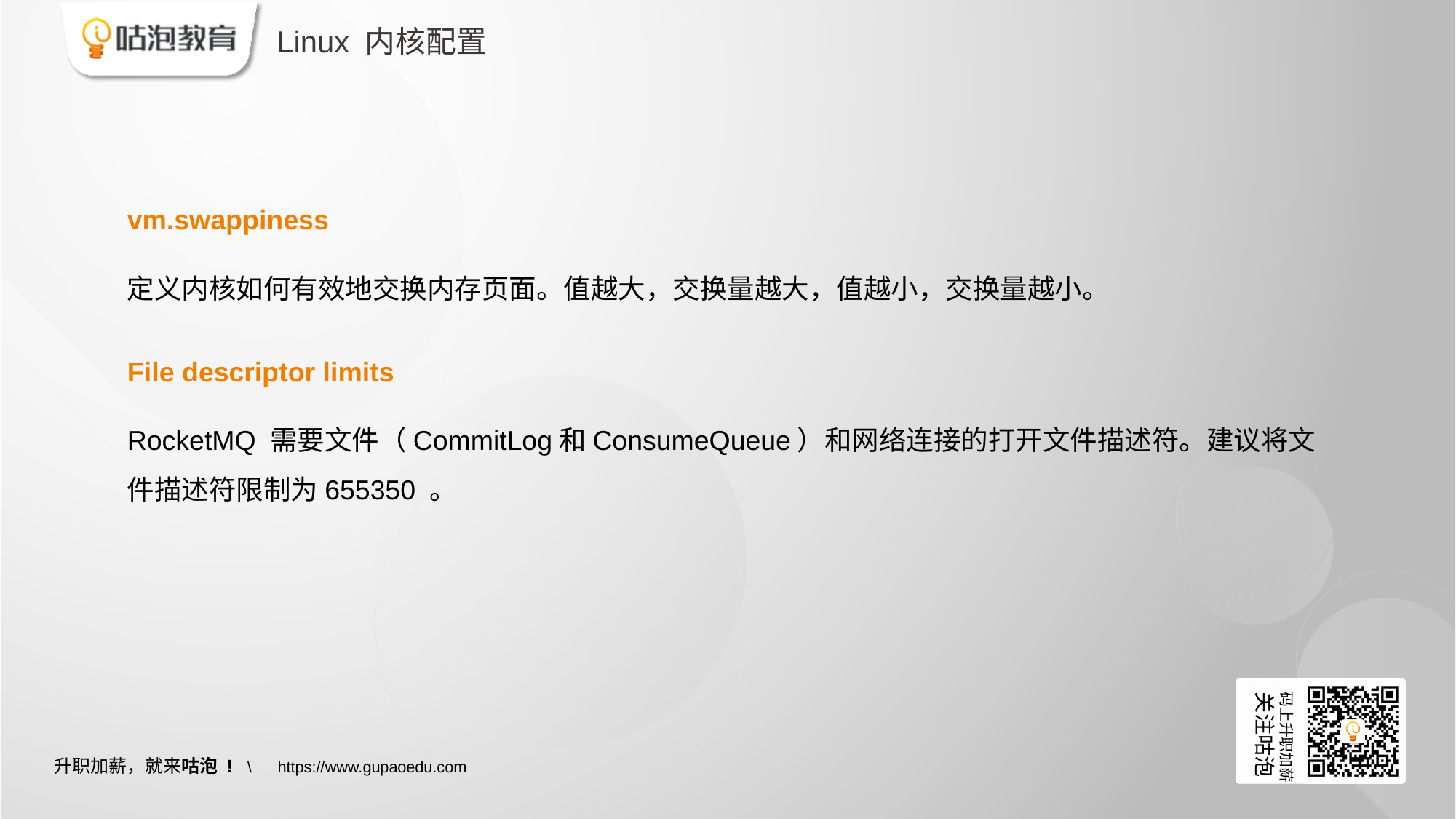

# Linux 内核配置
vm.swappiness
定义内核如何有效地交换内存页面。值越大，交换量越大，值越小，交换量越小。
File descriptor limits
RocketMQ 需要文件（CommitLog和ConsumeQueue）和网络连接的打开文件描述符。建议将文件描述符限制为655350 。